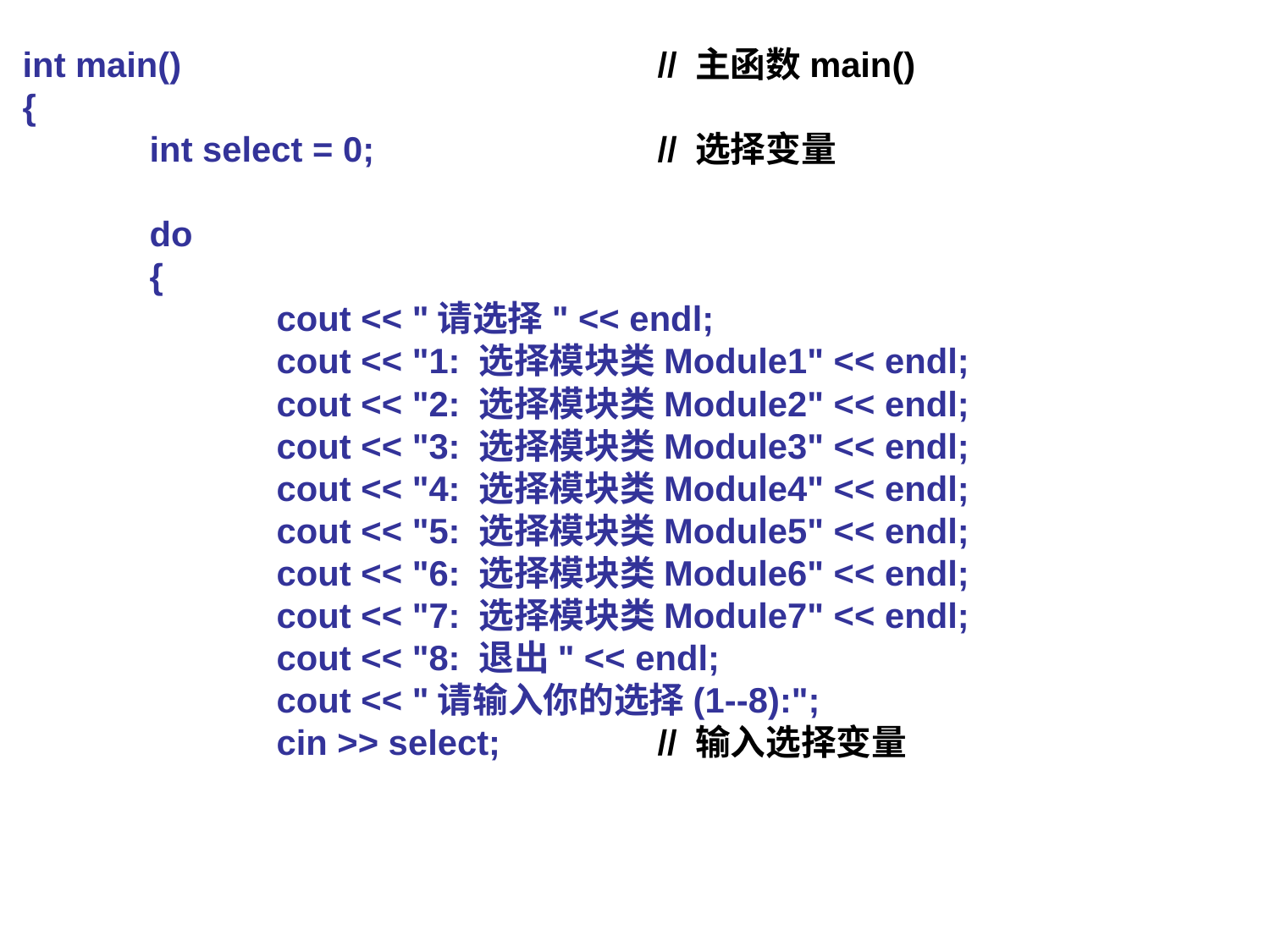

int main()				// 主函数main()
{
	int select = 0;			// 选择变量

	do
	{
		cout << "请选择" << endl;
		cout << "1: 选择模块类Module1" << endl;
		cout << "2: 选择模块类Module2" << endl;
		cout << "3: 选择模块类Module3" << endl;
		cout << "4: 选择模块类Module4" << endl;
		cout << "5: 选择模块类Module5" << endl;
		cout << "6: 选择模块类Module6" << endl;
		cout << "7: 选择模块类Module7" << endl;
		cout << "8: 退出" << endl;
		cout << "请输入你的选择(1--8):";
		cin >> select;		// 输入选择变量